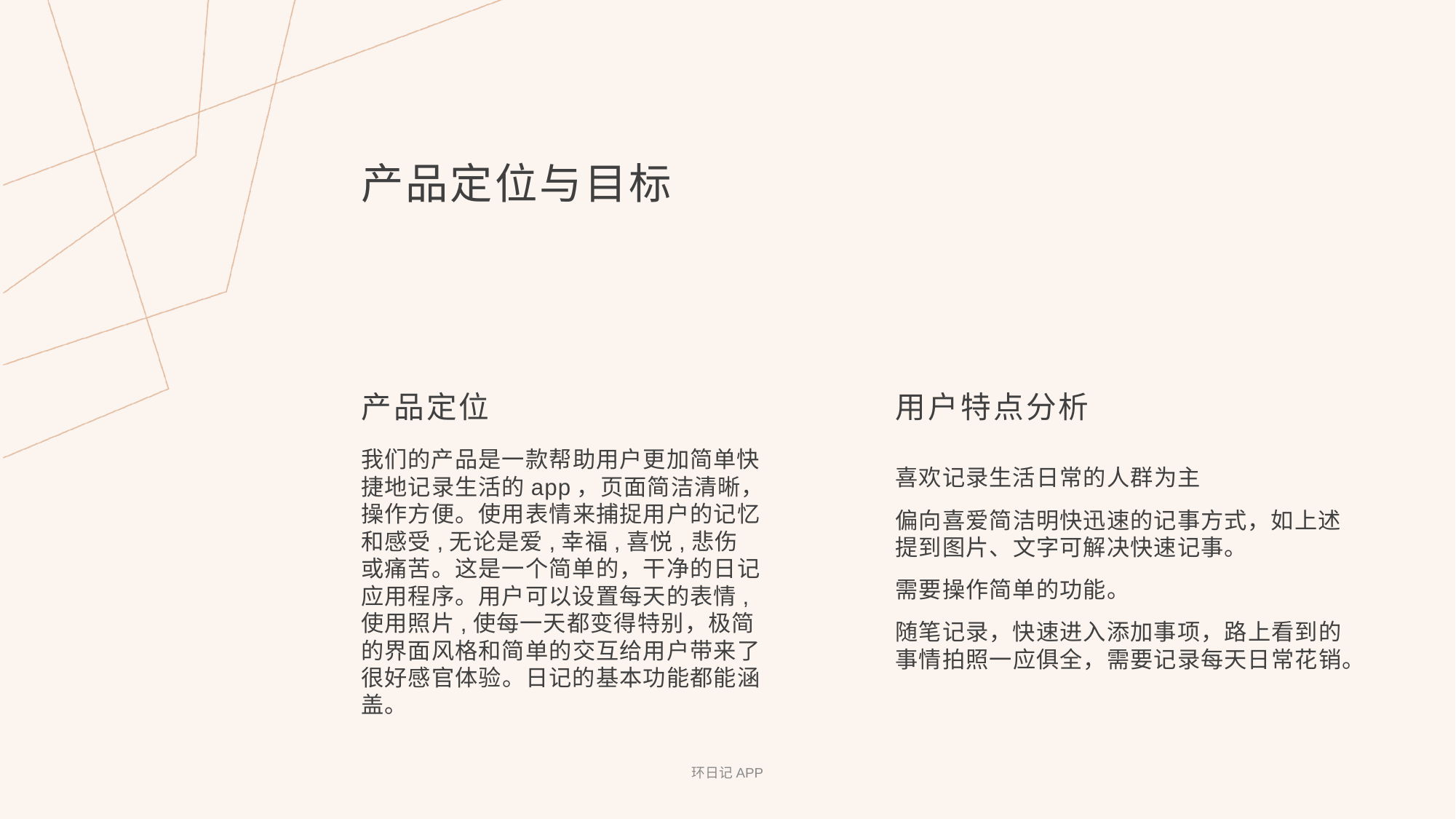

# 产品定位与目标
产品定位
用户特点分析
我们的产品是一款帮助用户更加简单快捷地记录生活的app，页面简洁清晰，操作方便。使用表情来捕捉用户的记忆和感受,无论是爱,幸福,喜悦,悲伤或痛苦。这是一个简单的，干净的日记应用程序。用户可以设置每天的表情,使用照片,使每一天都变得特别，极简的界面风格和简单的交互给用户带来了很好感官体验。日记的基本功能都能涵盖。
喜欢记录生活日常的人群为主
偏向喜爱简洁明快迅速的记事方式，如上述提到图片、文字可解决快速记事。
需要操作简单的功能。
随笔记录，快速进入添加事项，路上看到的事情拍照一应俱全，需要记录每天日常花销。
环日记APP